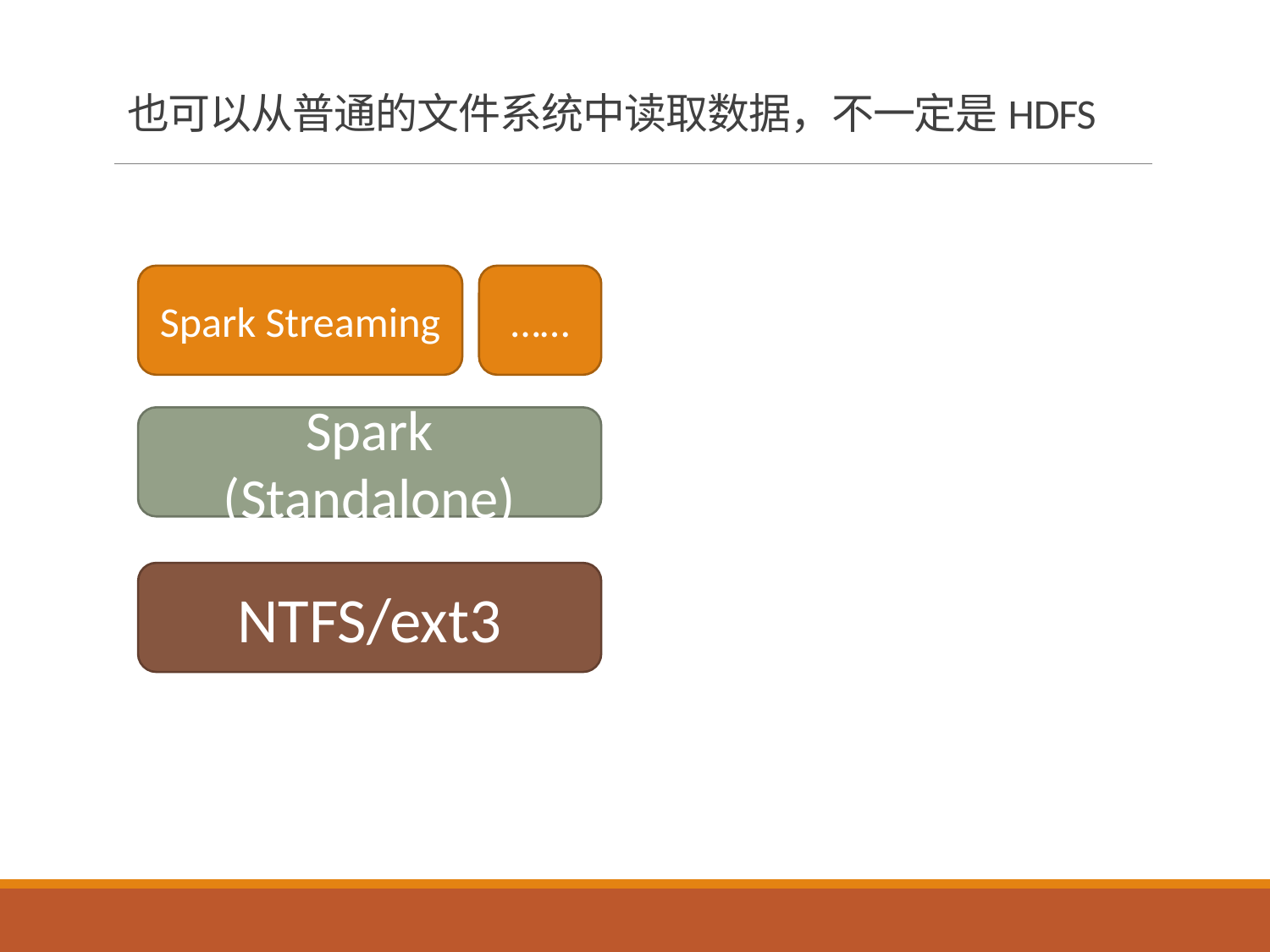

# 也可以从普通的文件系统中读取数据，不一定是HDFS
……
Spark Streaming
Spark (Standalone)
NTFS/ext3